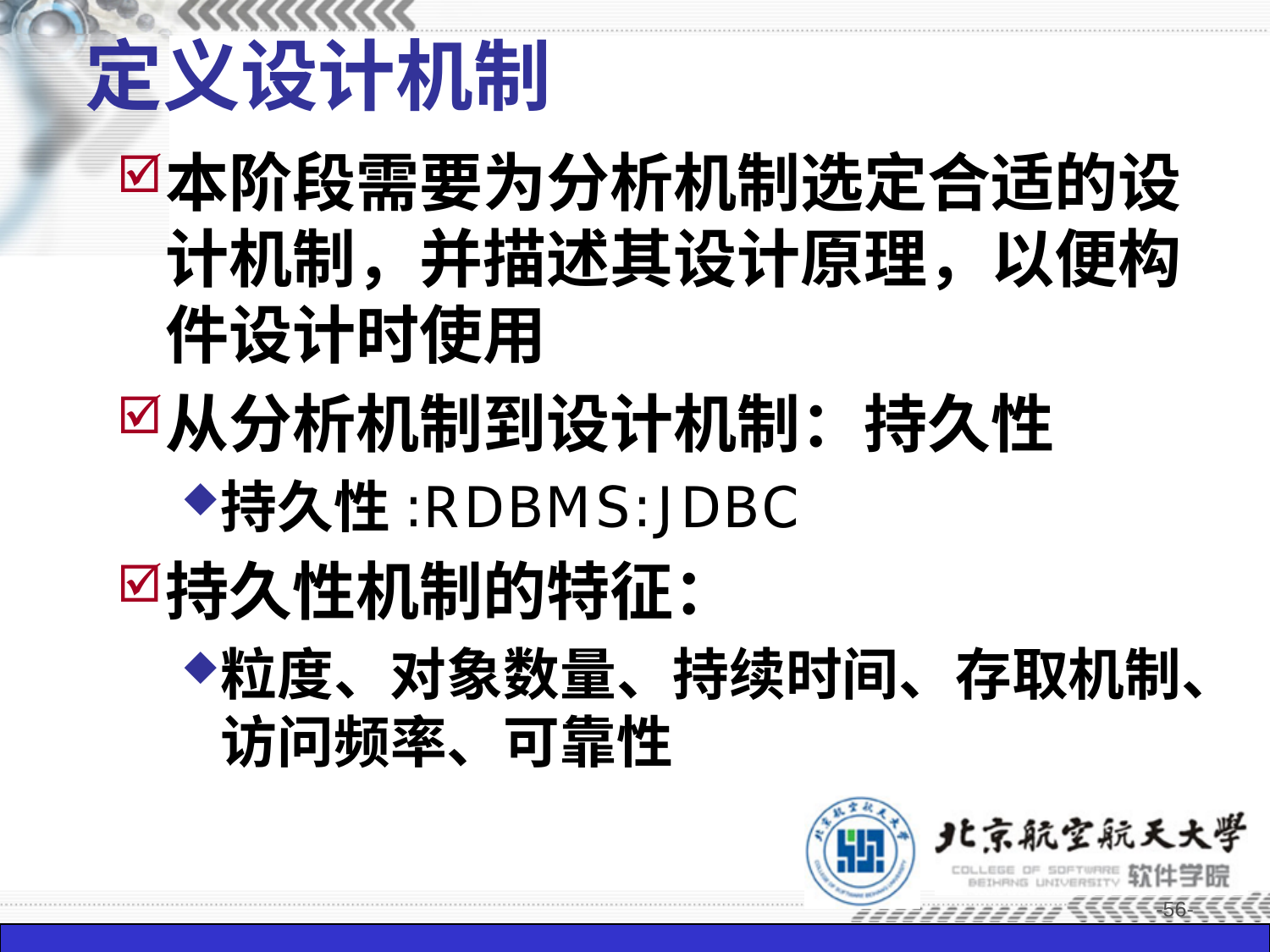

# 定义设计机制
本阶段需要为分析机制选定合适的设计机制，并描述其设计原理，以便构件设计时使用
从分析机制到设计机制：持久性
持久性:RDBMS:JDBC
持久性机制的特征：
粒度、对象数量、持续时间、存取机制、访问频率、可靠性

-56-